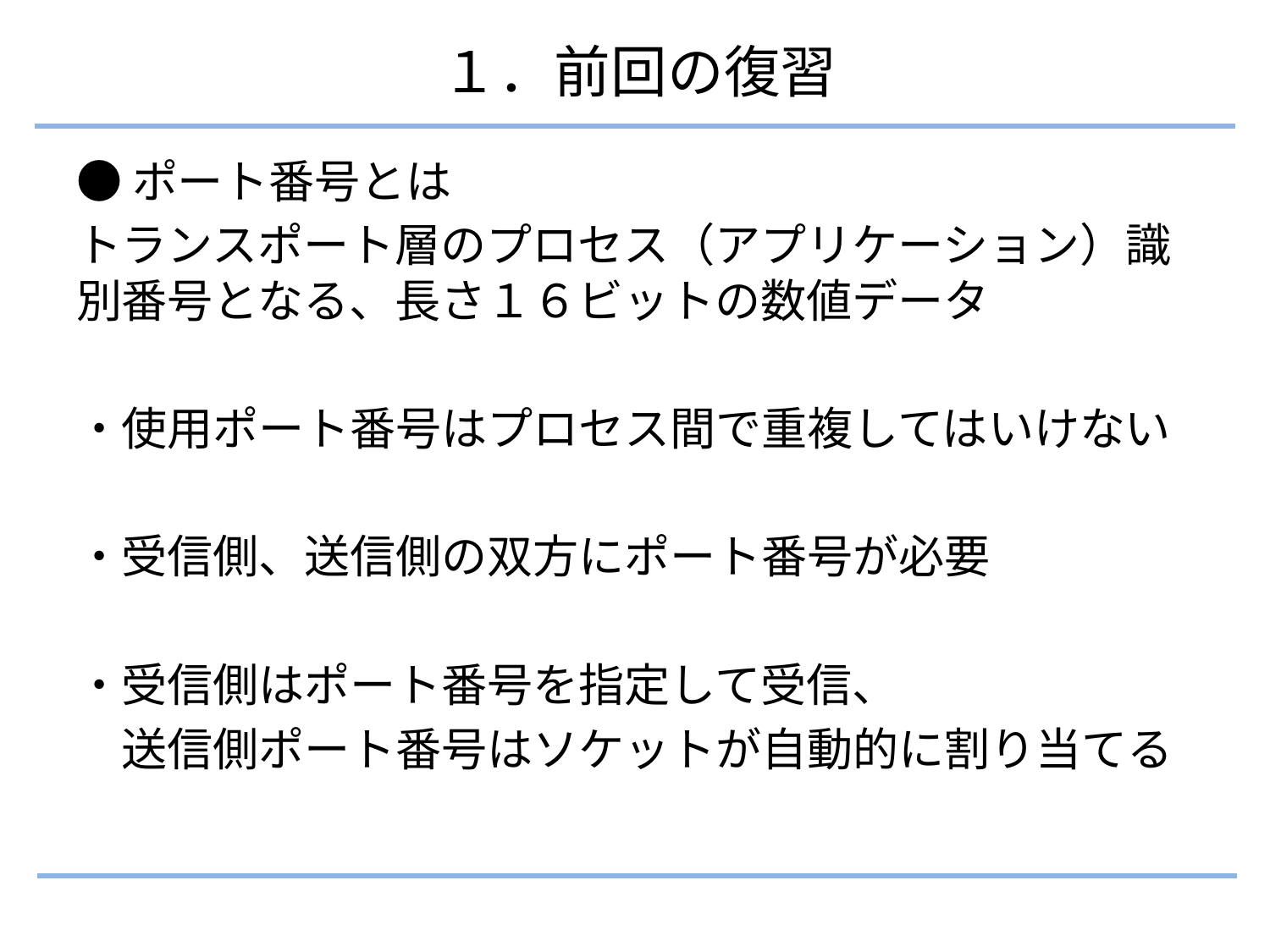

# １．前回の復習
●ポート番号とは
トランスポート層のプロセス（アプリケーション）識別番号となる、長さ１６ビットの数値データ

・使用ポート番号はプロセス間で重複してはいけない

・受信側、送信側の双方にポート番号が必要

・受信側はポート番号を指定して受信、
　送信側ポート番号はソケットが自動的に割り当てる